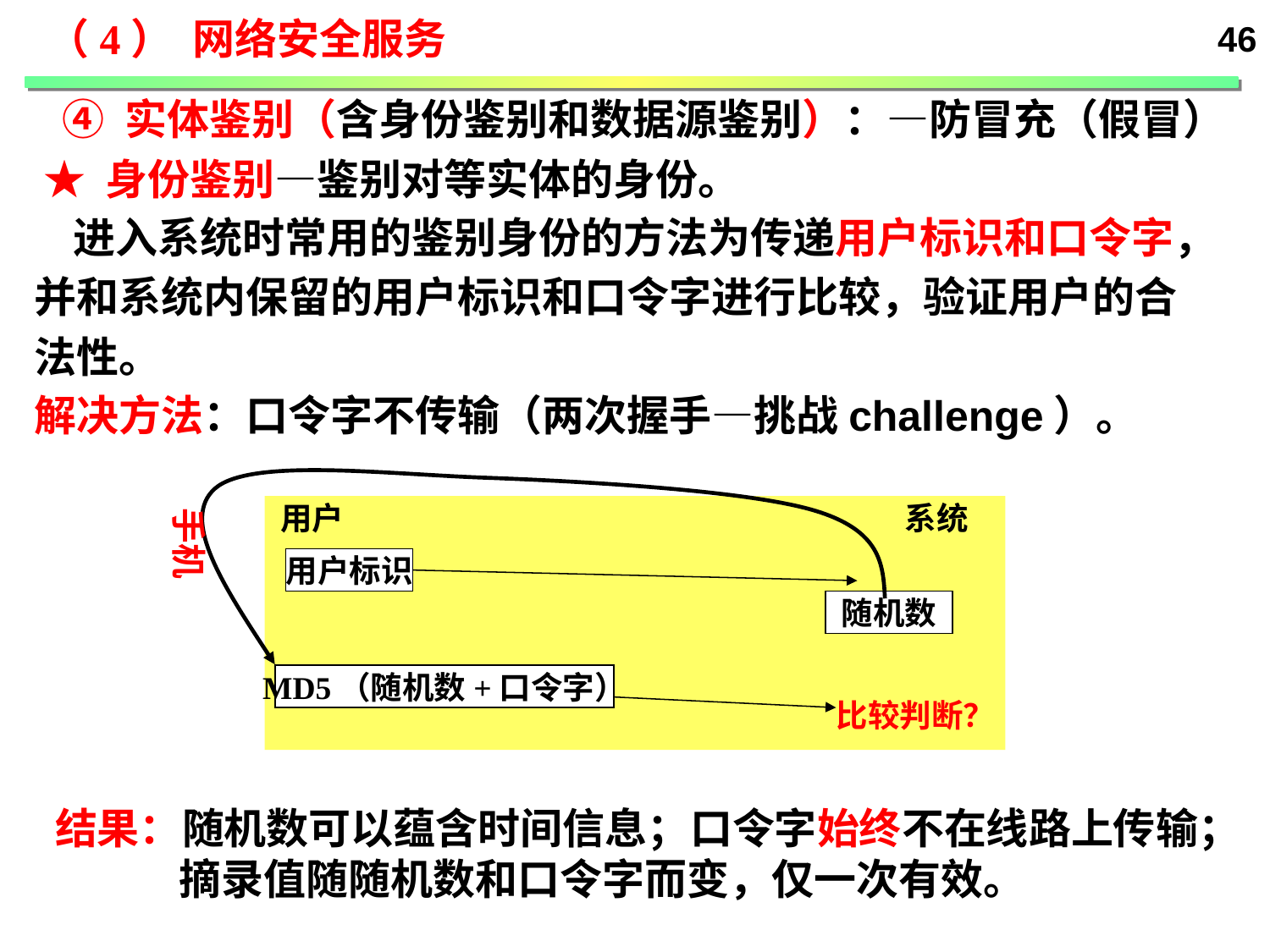

（4）  网络安全服务
46

   ④ 实体鉴别（含身份鉴别和数据源鉴别）：—防冒充（假冒）
 ★ 身份鉴别—鉴别对等实体的身份。
   进入系统时常用的鉴别身份的方法为传递用户标识和口令字，
并和系统内保留的用户标识和口令字进行比较，验证用户的合
法性。
解决方法：口令字不传输（两次握手—挑战challenge）。

用户
系统
用户标识

随机数
MD5（随机数+口令字）
比较判断？

手机
结果：随机数可以蕴含时间信息；口令字始终不在线路上传输；
            摘录值随随机数和口令字而变，仅一次有效。